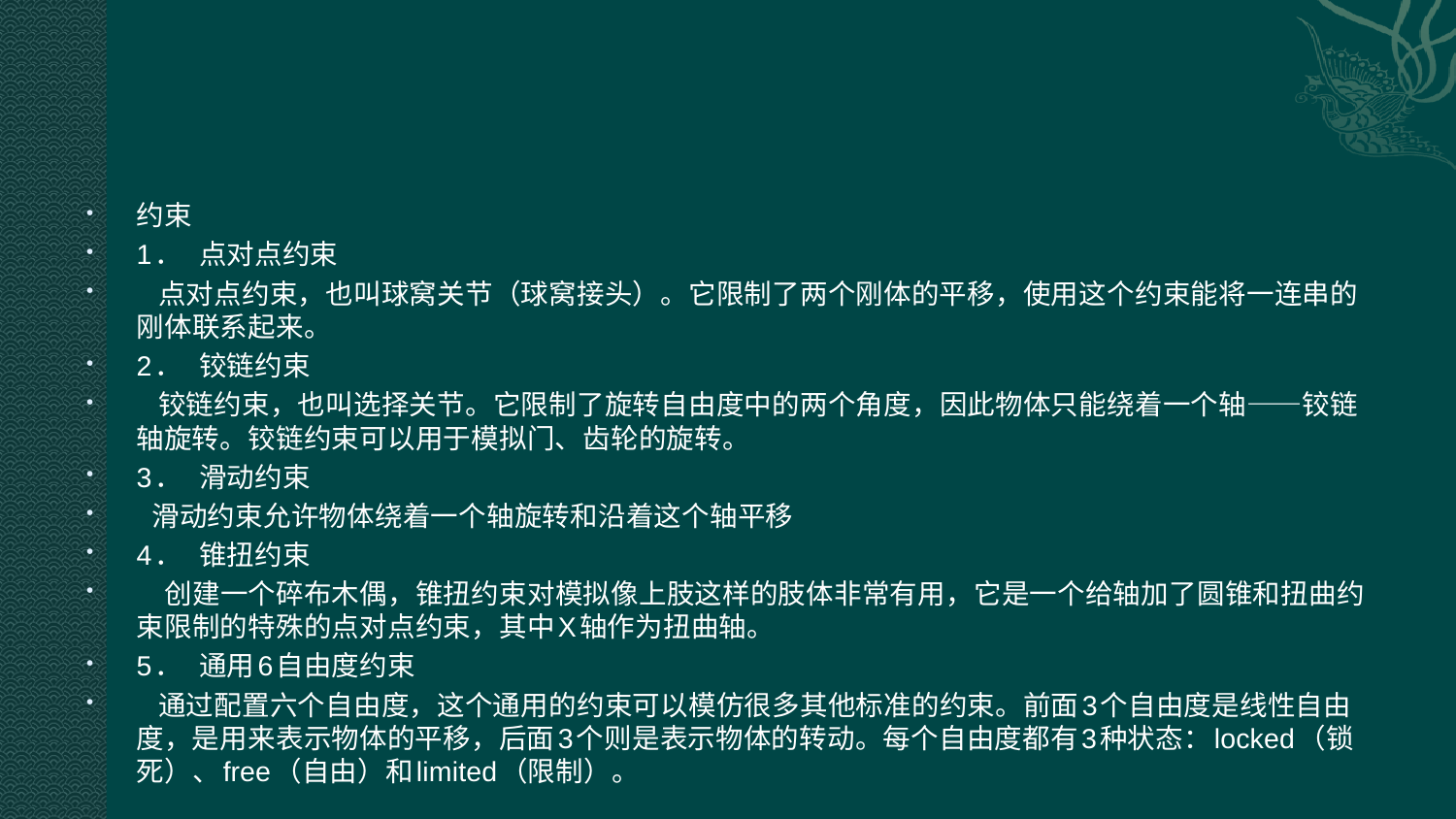

#
约束
1．	点对点约束
   点对点约束，也叫球窝关节（球窝接头）。它限制了两个刚体的平移，使用这个约束能将一连串的刚体联系起来。
2．	铰链约束
   铰链约束，也叫选择关节。它限制了旋转自由度中的两个角度，因此物体只能绕着一个轴——铰链轴旋转。铰链约束可以用于模拟门、齿轮的旋转。
3．	滑动约束
  滑动约束允许物体绕着一个轴旋转和沿着这个轴平移
4．	锥扭约束
    创建一个碎布木偶，锥扭约束对模拟像上肢这样的肢体非常有用，它是一个给轴加了圆锥和扭曲约束限制的特殊的点对点约束，其中X轴作为扭曲轴。
5．	通用6自由度约束
   通过配置六个自由度，这个通用的约束可以模仿很多其他标准的约束。前面3个自由度是线性自由度，是用来表示物体的平移，后面3个则是表示物体的转动。每个自由度都有3种状态：locked（锁死）、free（自由）和limited（限制）。